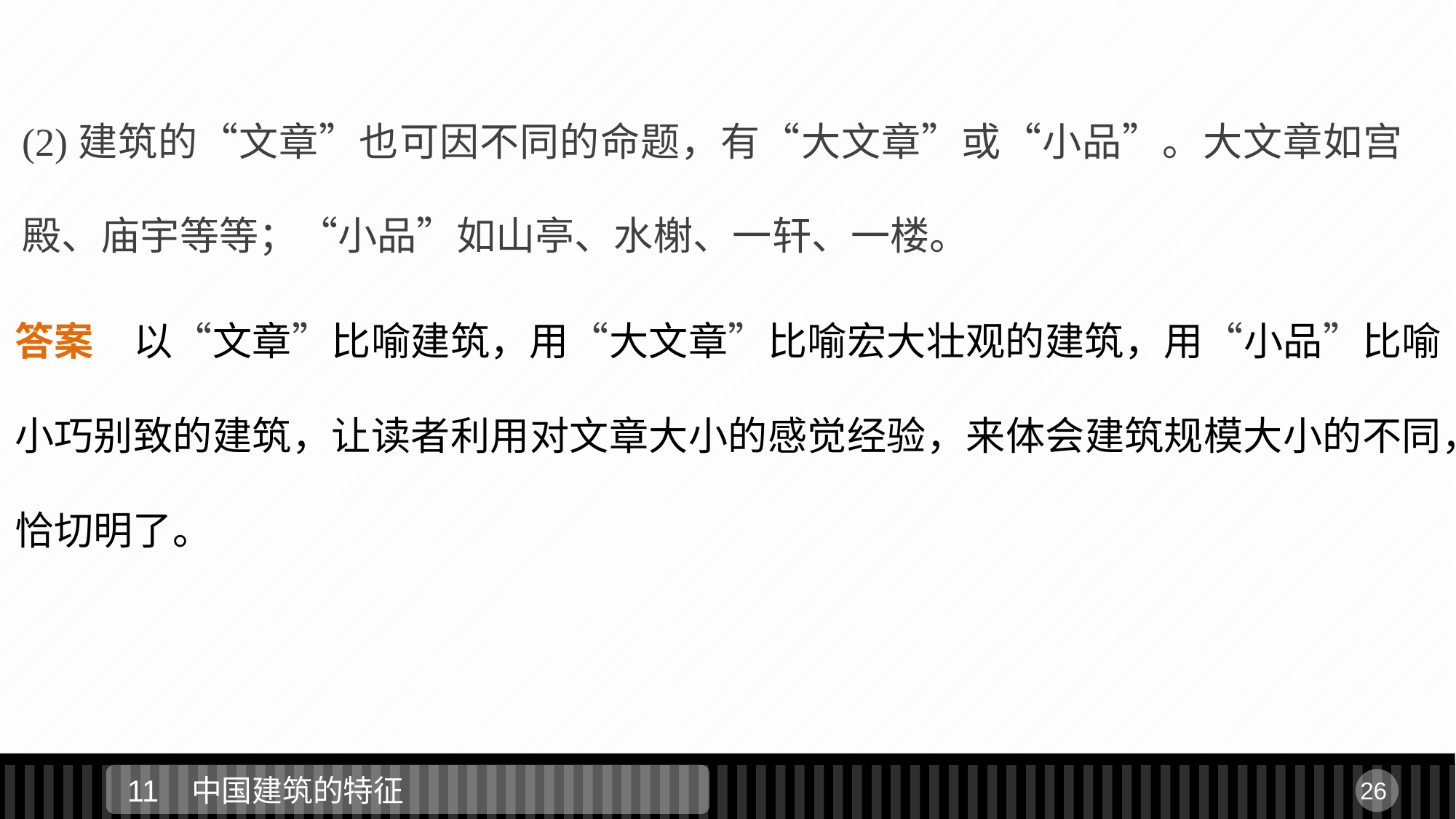

(2)建筑的“文章”也可因不同的命题，有“大文章”或“小品”。大文章如宫殿、庙宇等等；“小品”如山亭、水榭、一轩、一楼。
答案　以“文章”比喻建筑，用“大文章”比喻宏大壮观的建筑，用“小品”比喻小巧别致的建筑，让读者利用对文章大小的感觉经验，来体会建筑规模大小的不同，恰切明了。